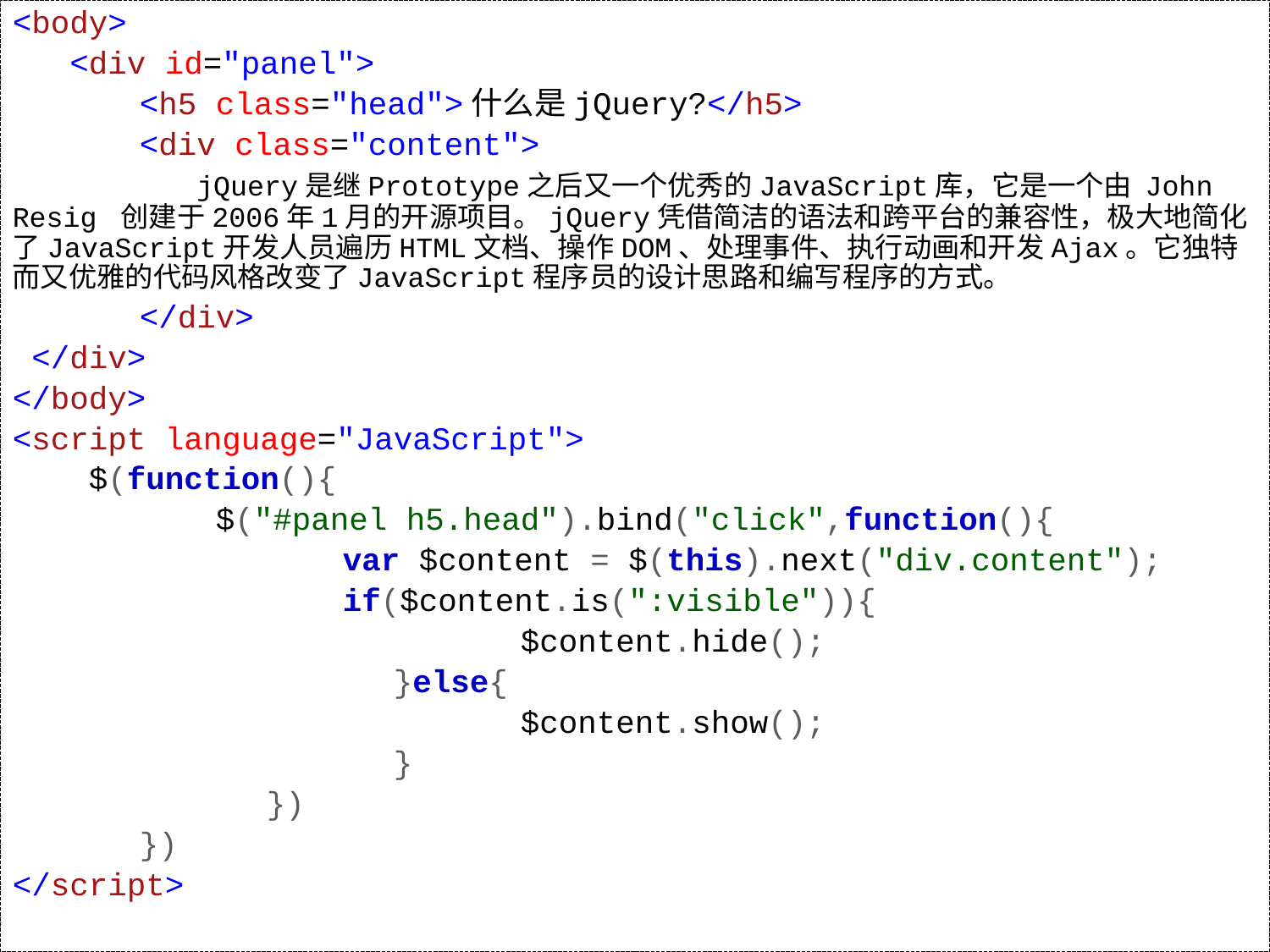

jQuery 中的事件
<body>
   <div id="panel">
	<h5 class="head">什么是jQuery?</h5>
	<div class="content">
	   jQuery是继Prototype之后又一个优秀的JavaScript库，它是一个由 John Resig 创建于2006年1月的开源项目。jQuery凭借简洁的语法和跨平台的兼容性，极大地简化了JavaScript开发人员遍历HTML文档、操作DOM、处理事件、执行动画和开发Ajax。它独特而又优雅的代码风格改变了JavaScript程序员的设计思路和编写程序的方式。
	</div>
 </div>
</body>
<script language="JavaScript">
    $(function(){
	    $("#panel h5.head").bind("click",function(){
		    var $content = $(this).next("div.content");
		    if($content.is(":visible")){
				$content.hide();
			}else{
				$content.show();
			}
		})
	})
</script>
事件绑定：基本用法
北京传智播客教育 www.itcast.cn